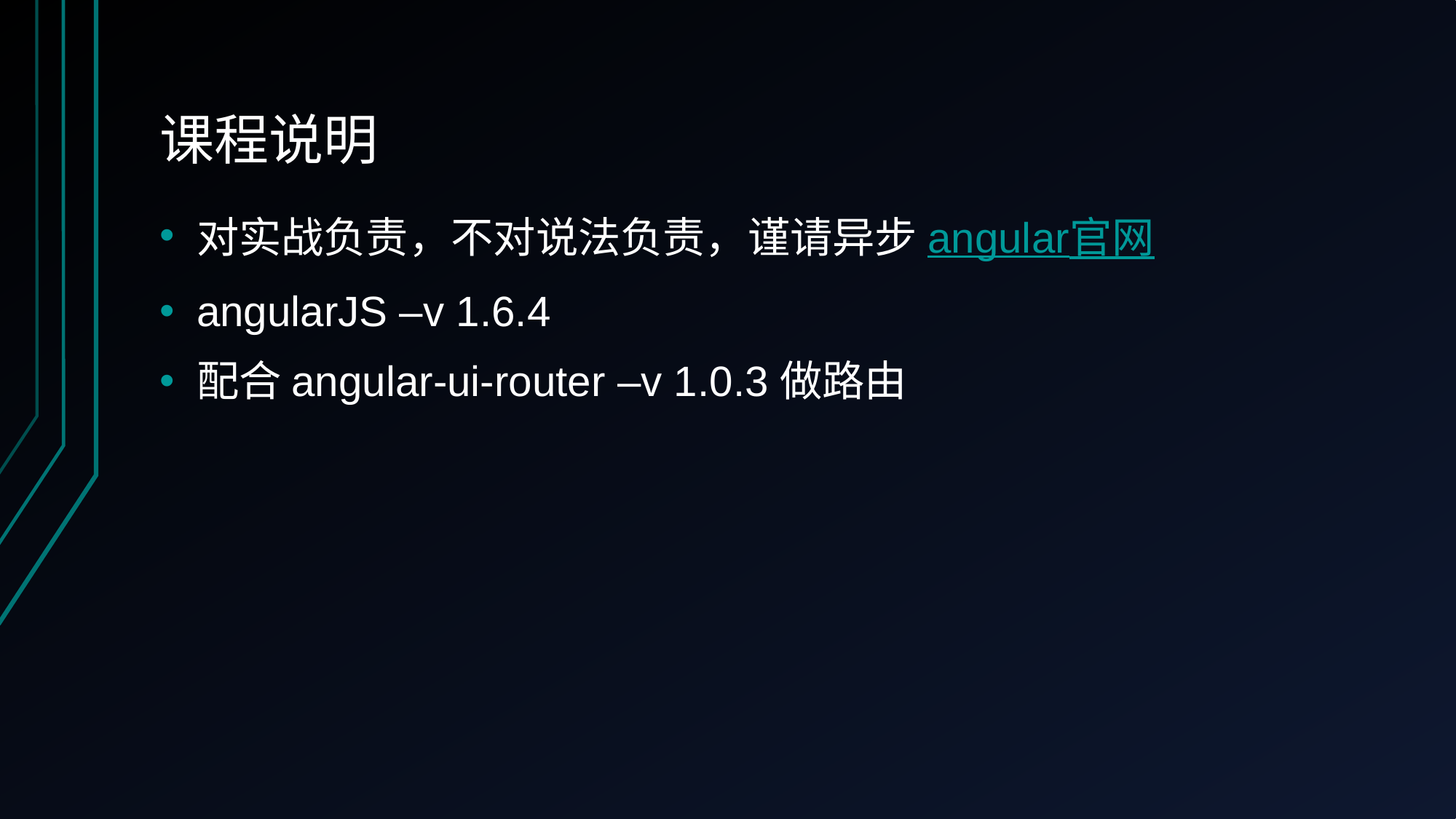

# 课程说明
对实战负责，不对说法负责，谨请异步angular官网
angularJS –v 1.6.4
配合angular-ui-router –v 1.0.3做路由